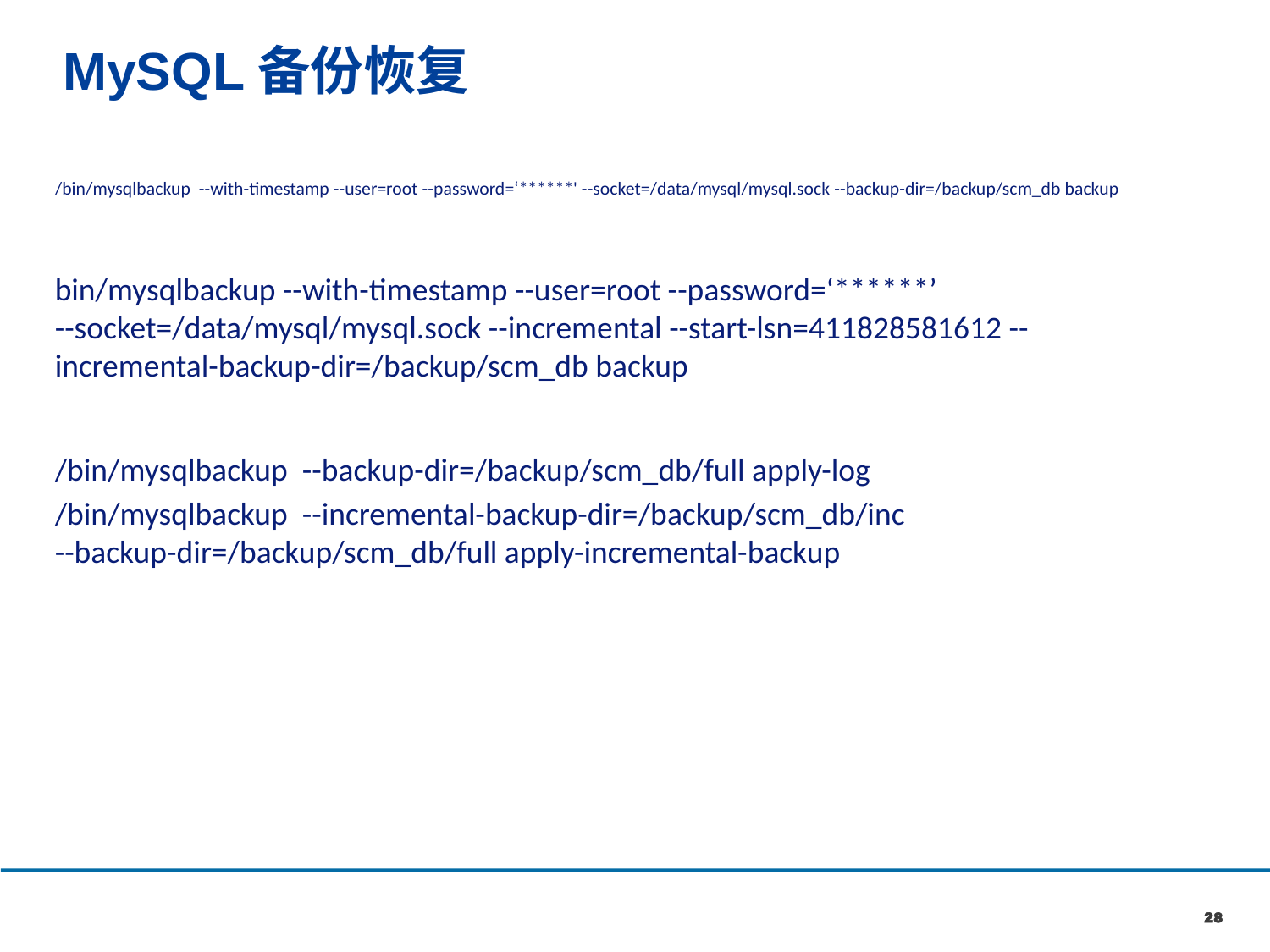

# MySQL备份恢复

bin/mysqlbackup --with-timestamp --user=root --password=‘******’ --socket=/data/mysql/mysql.sock --incremental --start-lsn=411828581612 --incremental-backup-dir=/backup/scm_db backup

/bin/mysqlbackup  --backup-dir=/backup/scm_db/full apply-log
/bin/mysqlbackup  --incremental-backup-dir=/backup/scm_db/inc --backup-dir=/backup/scm_db/full apply-incremental-backup

/bin/mysqlbackup  --with-timestamp --user=root --password=‘******' --socket=/data/mysql/mysql.sock --backup-dir=/backup/scm_db backup
28